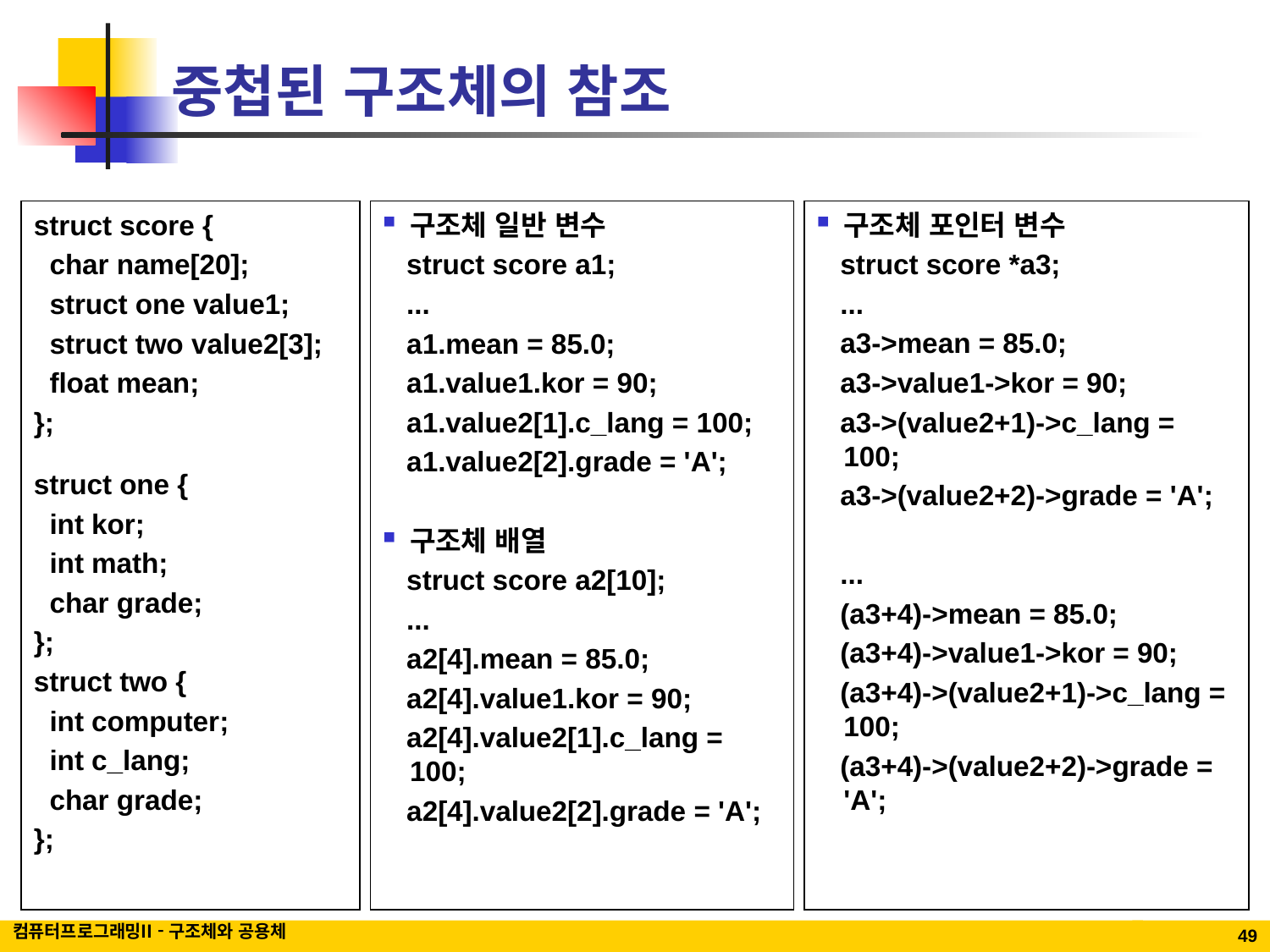

# 중첩된 구조체의 참조
struct score {
  char name[20];
  struct one value1;
  struct two value2[3];
  float mean;
};

struct one {
  int kor;
  int math;
  char grade;
};
struct two {
  int computer;
  int c_lang;
  char grade;
};
구조체 일반 변수
   struct score a1;
   ...
   a1.mean = 85.0;
   a1.value1.kor = 90;
   a1.value2[1].c_lang = 100;
   a1.value2[2].grade = 'A';

구조체 배열
   struct score a2[10];
   ...
   a2[4].mean = 85.0;
   a2[4].value1.kor = 90;
   a2[4].value2[1].c_lang = 100;
   a2[4].value2[2].grade = 'A';
구조체 포인터 변수
   struct score *a3;
   ...
   a3->mean = 85.0;
   a3->value1->kor = 90;
   a3->(value2+1)->c_lang = 100;
   a3->(value2+2)->grade = 'A';

   ...
   (a3+4)->mean = 85.0;
   (a3+4)->value1->kor = 90;
   (a3+4)->(value2+1)->c_lang = 100;
   (a3+4)->(value2+2)->grade = 'A';
컴퓨터프로그래밍II - 구조체와 공용체
49